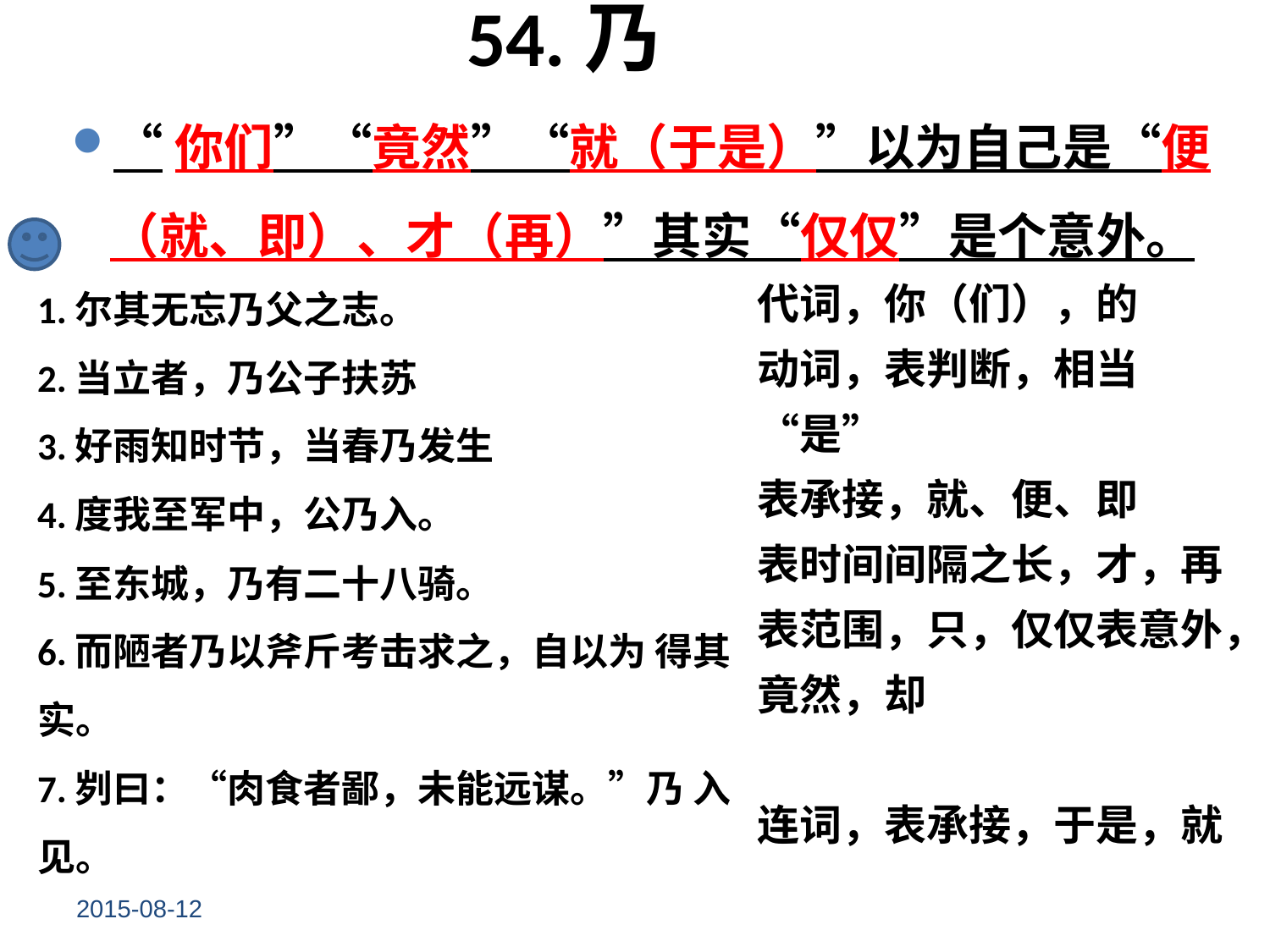

# 54.乃
“你们”“竟然”“就（于是）”以为自己是“便（就、即）、才（再）”其实“仅仅”是个意外。

1.尔其无忘乃父之志。
2.当立者，乃公子扶苏
3.好雨知时节，当春乃发生
4.度我至军中，公乃入。
5.至东城，乃有二十八骑。
6.而陋者乃以斧斤考击求之，自以为 得其实。
7.刿曰：“肉食者鄙，未能远谋。”乃 入见。
代词，你（们），的
动词，表判断，相当“是”
表承接，就、便、即
表时间间隔之长，才，再
表范围，只，仅仅表意外，竟然，却

连词，表承接，于是，就
2015-08-12